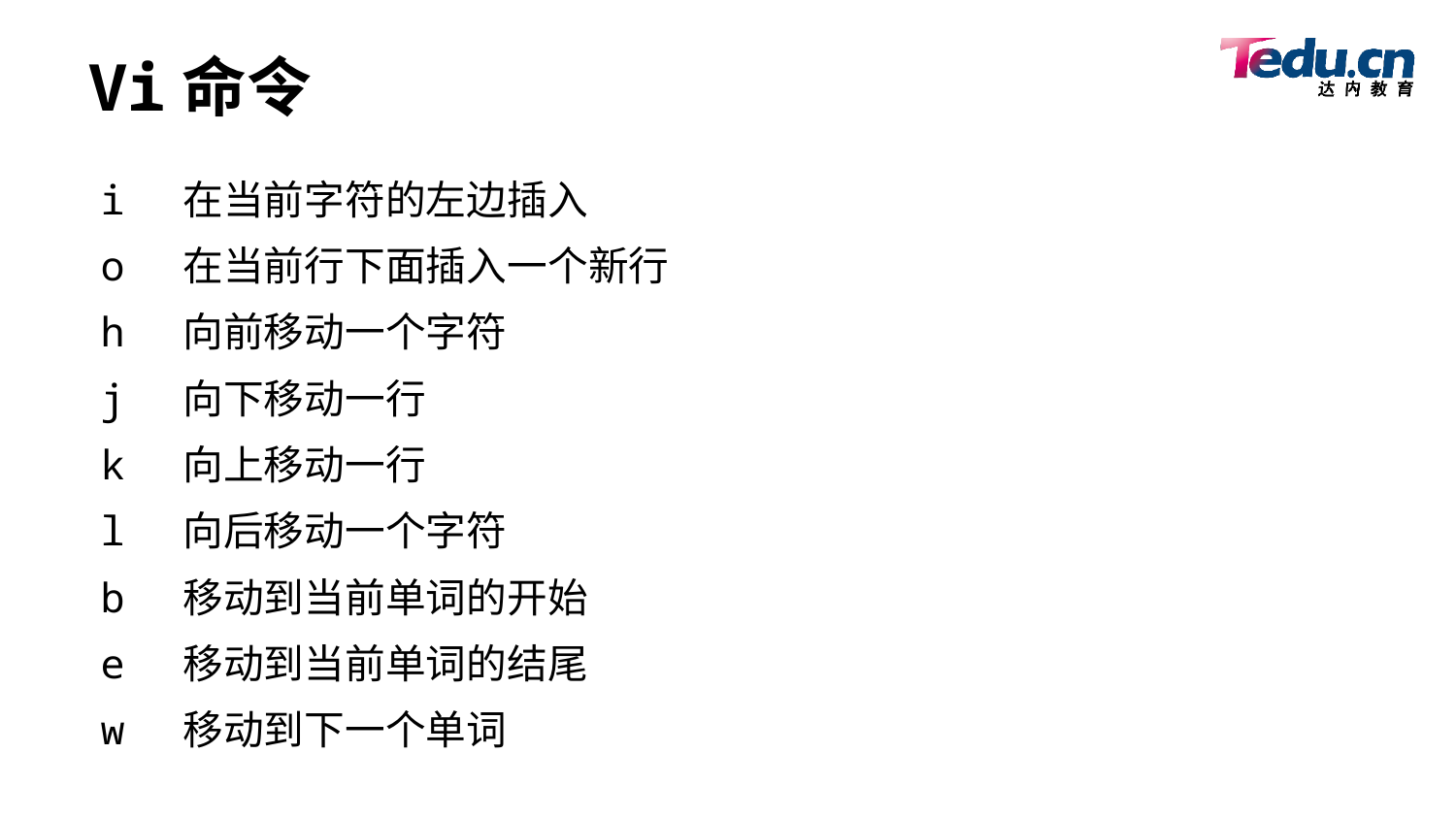

# Vi命令
i  在当前字符的左边插入
o  在当前行下面插入一个新行
h  向前移动一个字符
j  向下移动一行
k  向上移动一行
l  向后移动一个字符
b  移动到当前单词的开始
e  移动到当前单词的结尾
w  移动到下一个单词